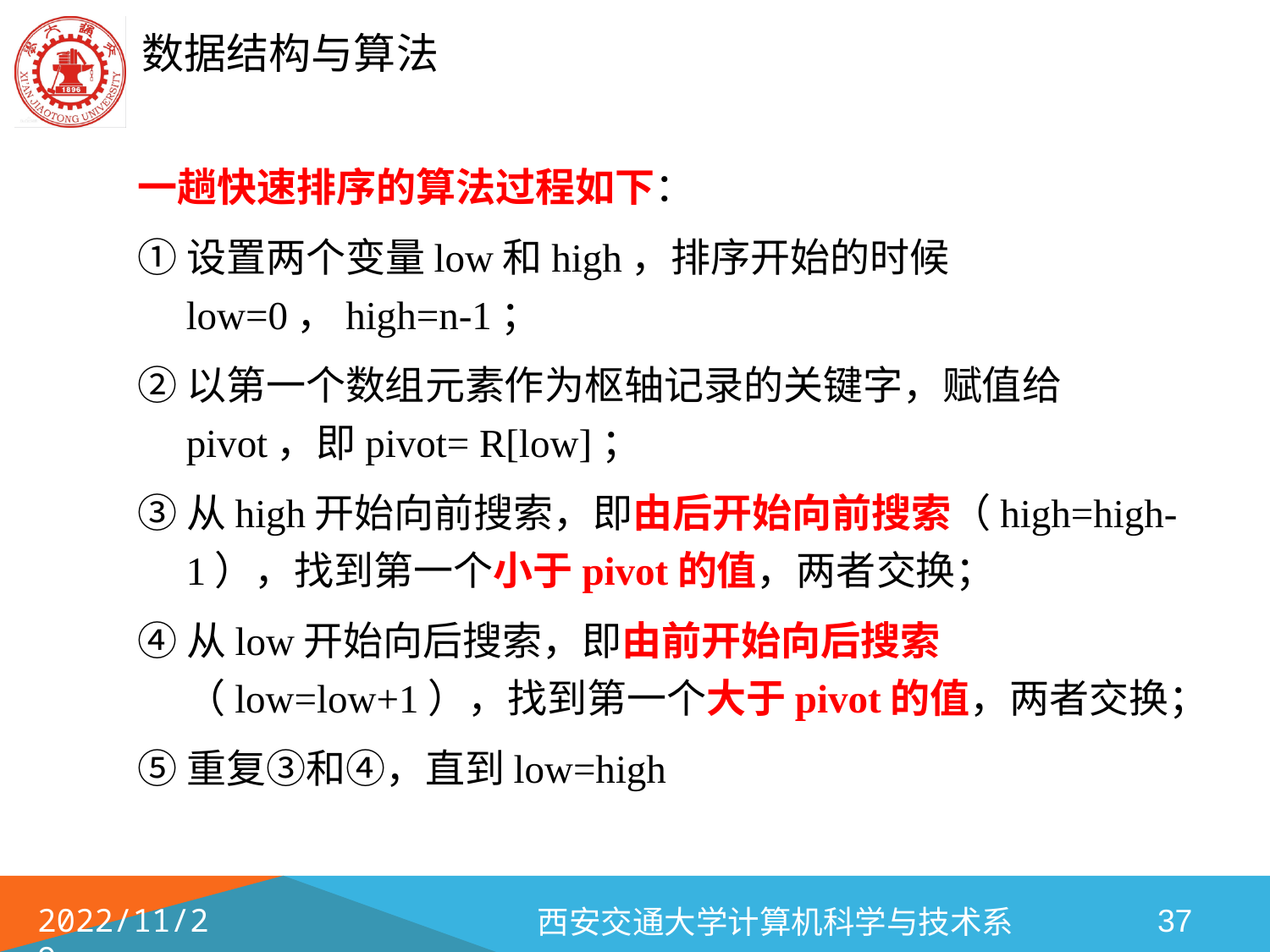

一趟快速排序的算法过程如下：
①设置两个变量low和high，排序开始的时候low=0，high=n-1；
②以第一个数组元素作为枢轴记录的关键字，赋值给pivot，即pivot= R[low]；
③从high开始向前搜索，即由后开始向前搜索（high=high-1），找到第一个小于pivot的值，两者交换；
④从low开始向后搜索，即由前开始向后搜索（low=low+1），找到第一个大于pivot的值，两者交换；
⑤重复③和④，直到low=high